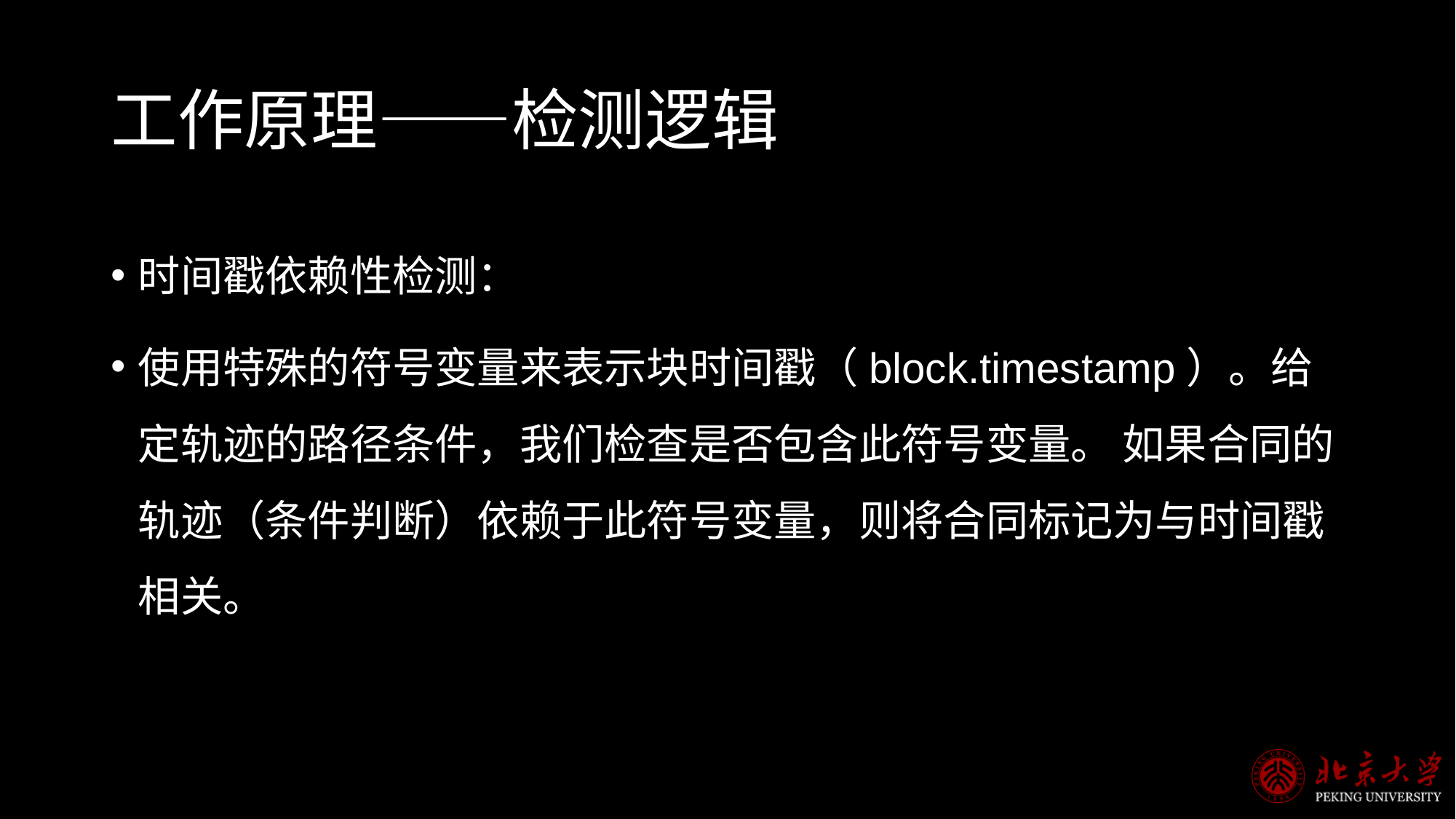

# 工作原理——检测逻辑
时间戳依赖性检测：
使用特殊的符号变量来表示块时间戳（block.timestamp）。给定轨迹的路径条件，我们检查是否包含此符号变量。 如果合同的轨迹（条件判断）依赖于此符号变量，则将合同标记为与时间戳相关。